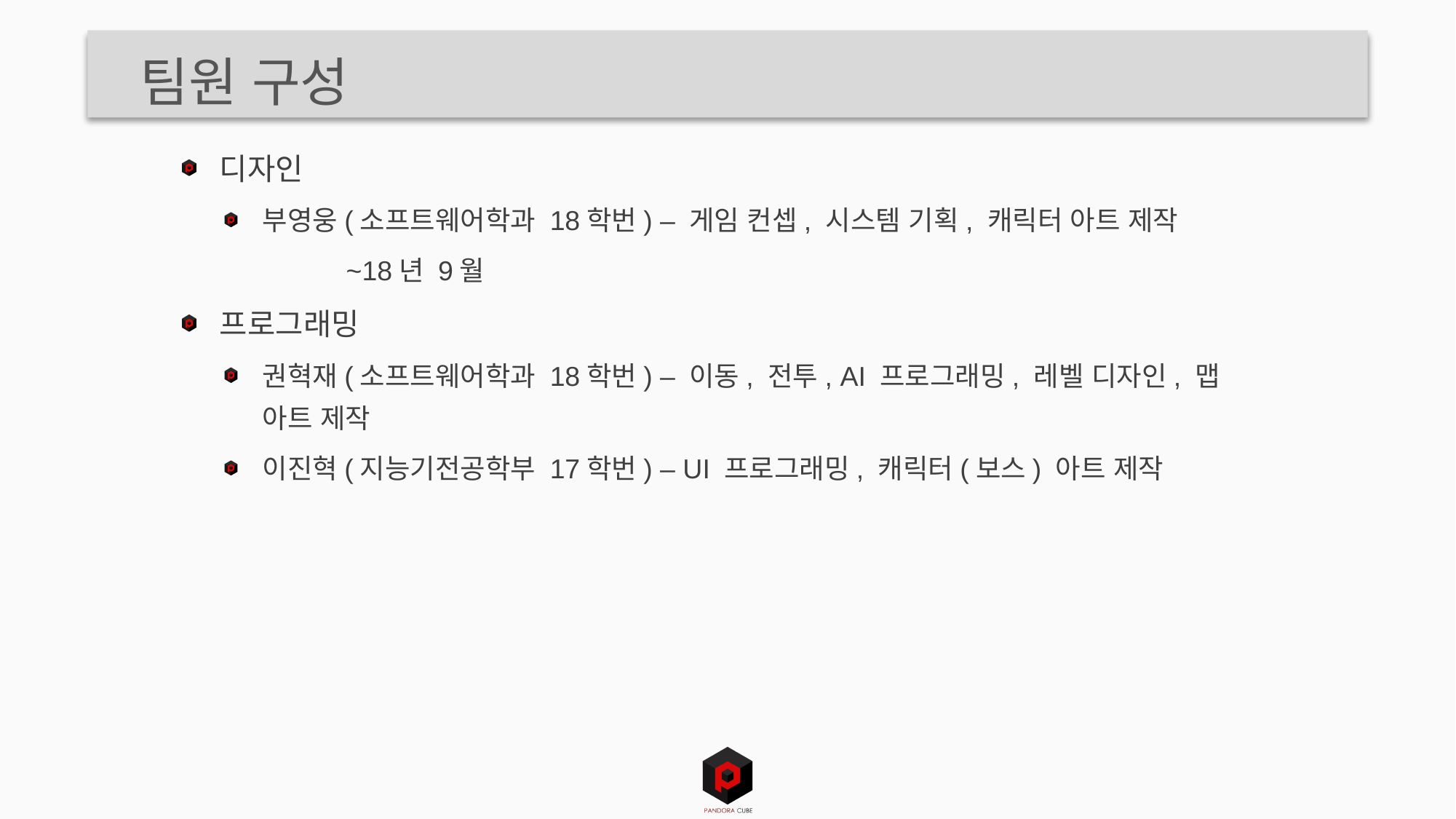

# 팀원 구성
디자인
부영웅(소프트웨어학과 18학번) – 게임 컨셉, 시스템 기획, 캐릭터 아트 제작
	  ~18년 9월
프로그래밍
권혁재(소프트웨어학과 18학번) – 이동, 전투, AI 프로그래밍, 레벨 디자인, 맵 아트 제작
이진혁(지능기전공학부 17학번) – UI 프로그래밍, 캐릭터(보스) 아트 제작